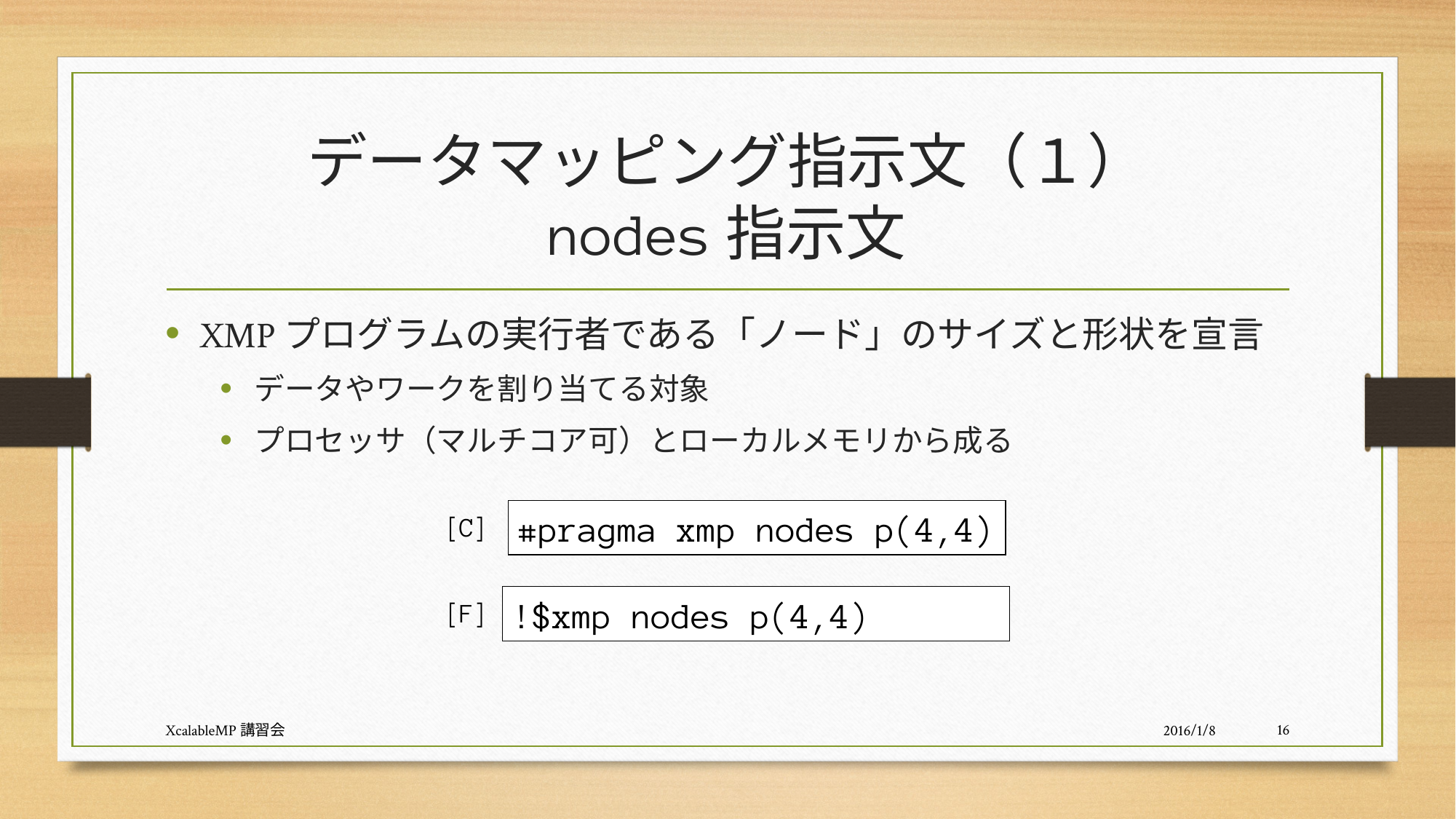

# データマッピング指示文（１） nodes指示文
XMPプログラムの実行者である「ノード」のサイズと形状を宣言
データやワークを割り当てる対象
プロセッサ（マルチコア可）とローカルメモリから成る
#pragma xmp nodes p(4,4)
[C]
!$xmp nodes p(4,4)
[F]
XcalableMP講習会
2016/1/8
16